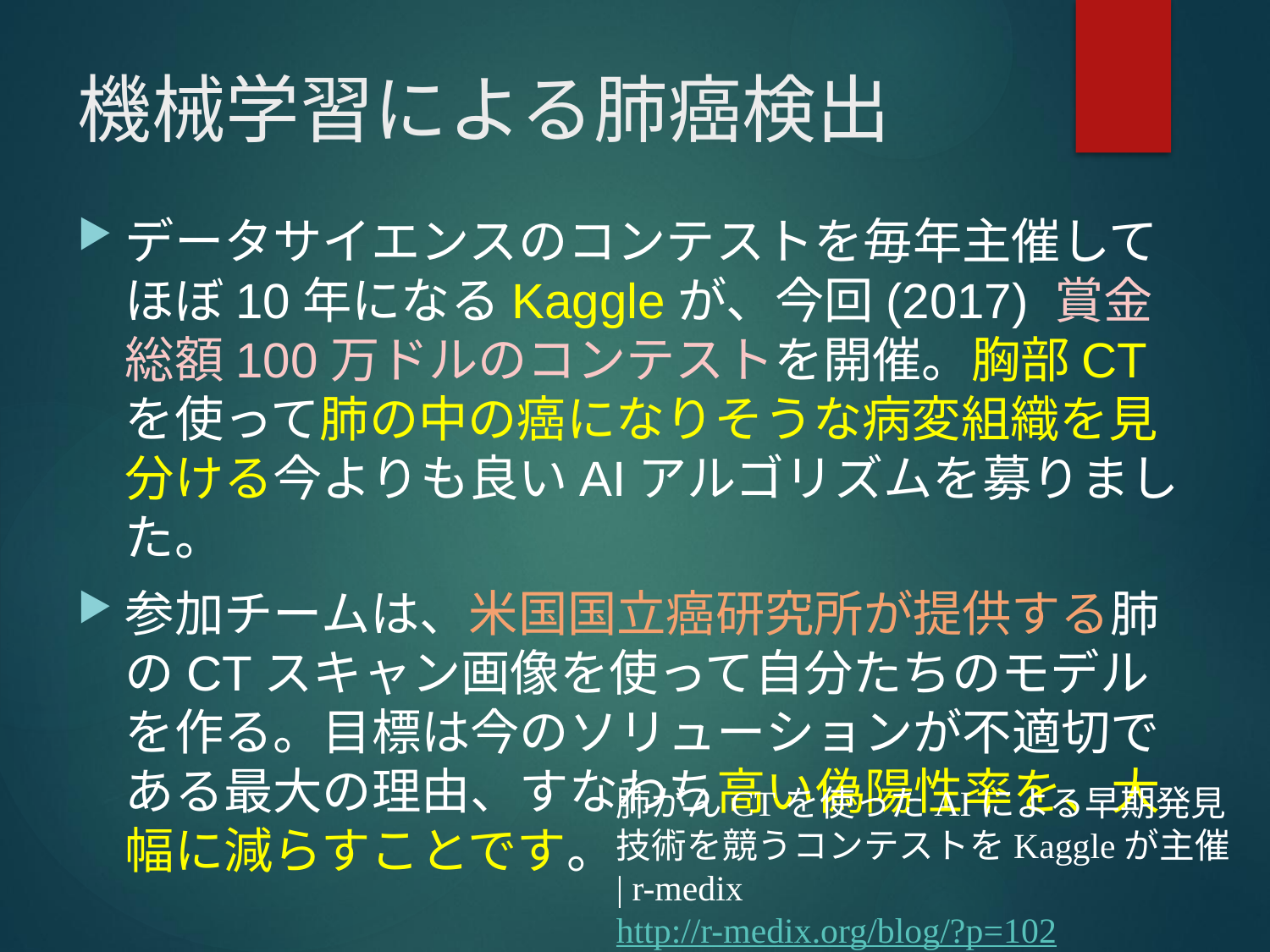

# 機械学習による肺癌検出
データサイエンスのコンテストを毎年主催してほぼ10年になるKaggleが、今回(2017) 賞金総額100万ドルのコンテストを開催。胸部CTを使って肺の中の癌になりそうな病変組織を見分ける今よりも良いAIアルゴリズムを募りました。
参加チームは、米国国立癌研究所が提供する肺のCTスキャン画像を使って自分たちのモデルを作る。目標は今のソリューションが不適切である最大の理由、すなわち高い偽陽性率を、大幅に減らすことです。
肺がんCTを使ったAIによる早期発見技術を競うコンテストをKaggleが主催 | r-medix
http://r-medix.org/blog/?p=102